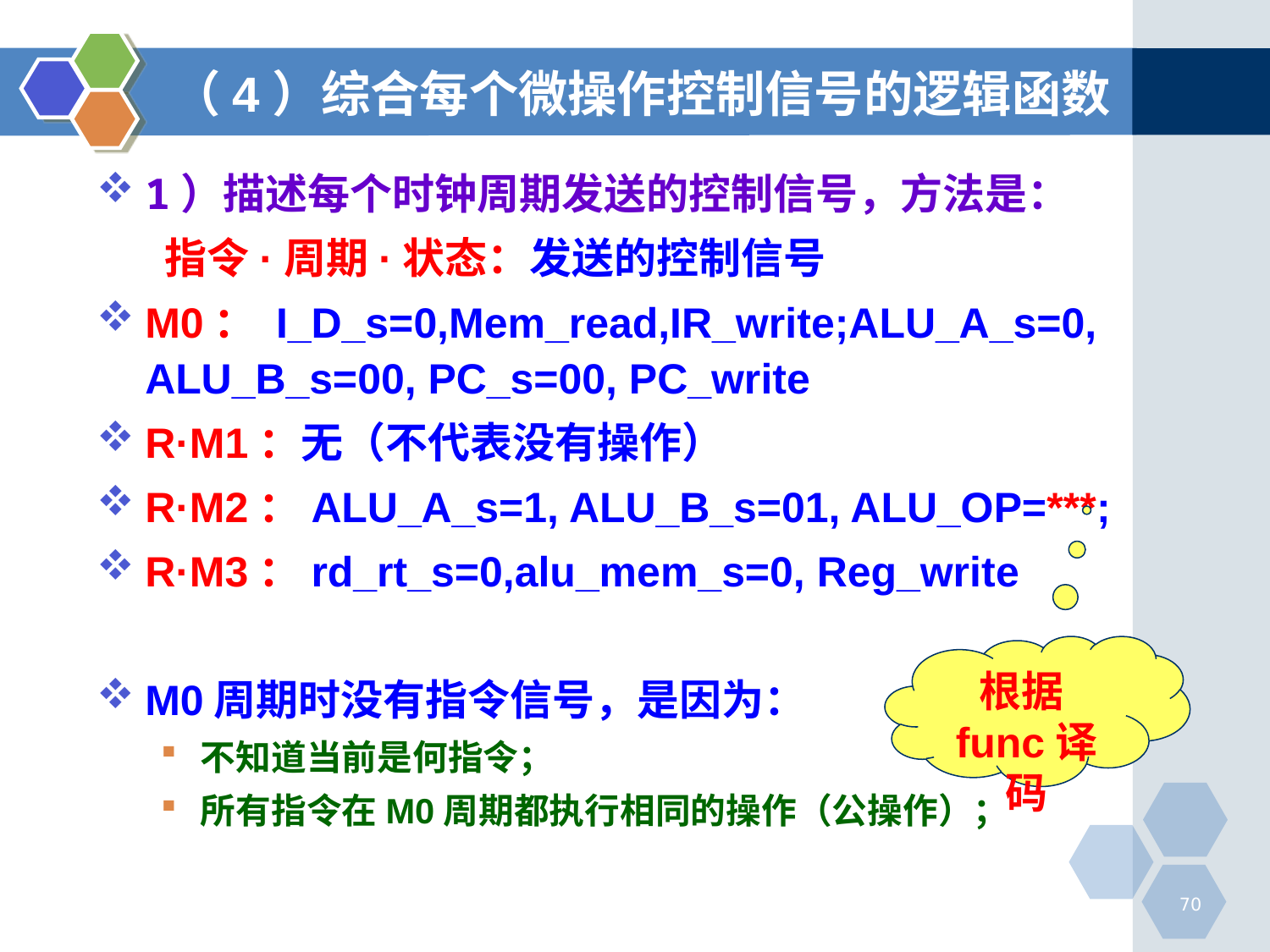

# （4）综合每个微操作控制信号的逻辑函数
1）描述每个时钟周期发送的控制信号，方法是：
      指令·周期·状态：发送的控制信号
M0： I_D_s=0,Mem_read,IR_write;ALU_A_s=0, ALU_B_s=00, PC_s=00, PC_write
R·M1：无（不代表没有操作）
R·M2：ALU_A_s=1, ALU_B_s=01, ALU_OP=***;
R·M3：rd_rt_s=0,alu_mem_s=0, Reg_write

M0周期时没有指令信号，是因为：
不知道当前是何指令；
所有指令在M0周期都执行相同的操作（公操作）；
根据func译码
70